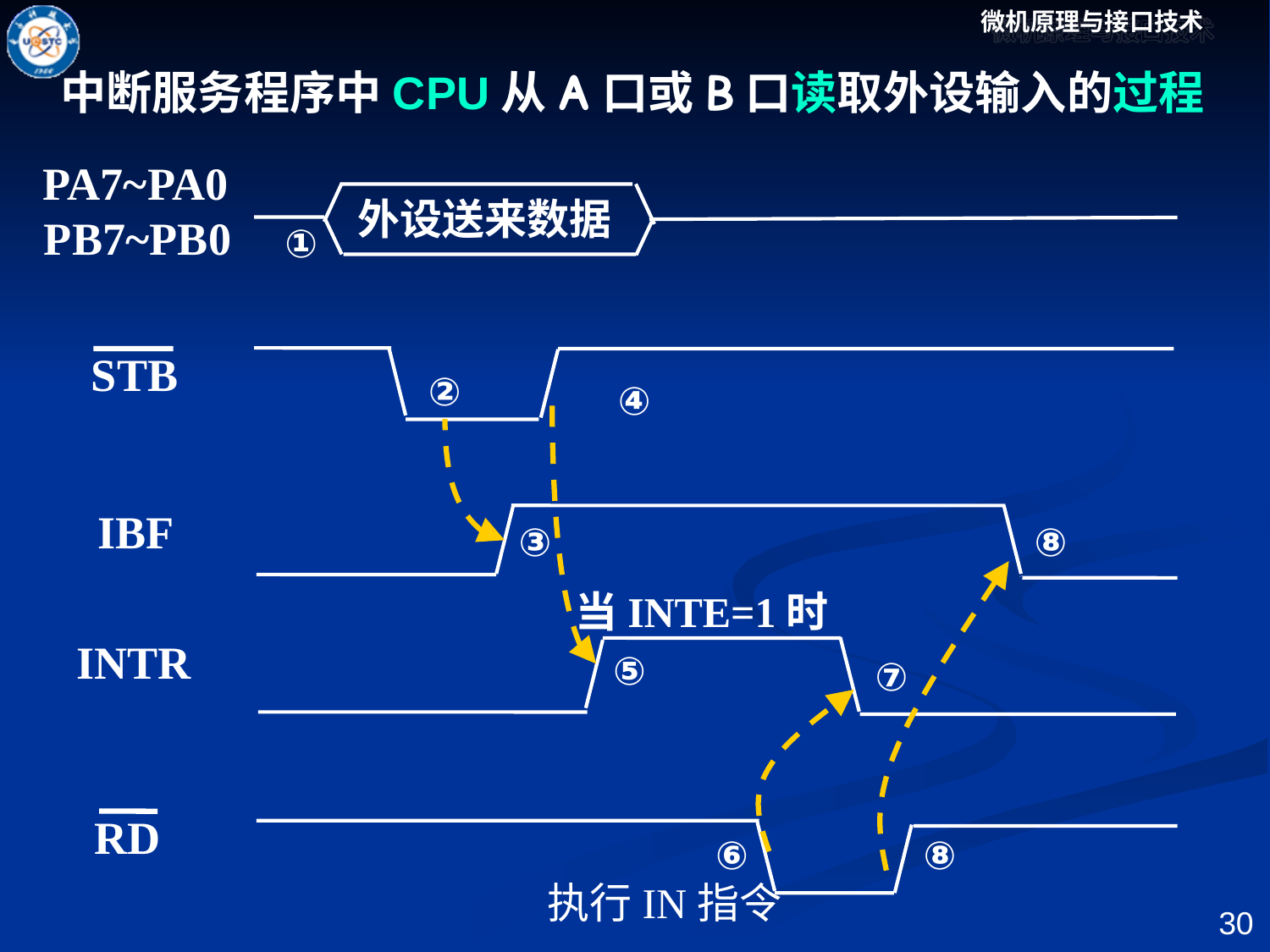

中断服务程序中CPU从A口或B口读取外设输入的过程
PA7~PA0

外设送来数据
 PB7~PB0
①

STB

②
④

IBF

⑧
③

当INTE=1时
INTR

⑤
⑦

RD

⑥
⑧
执行IN指令